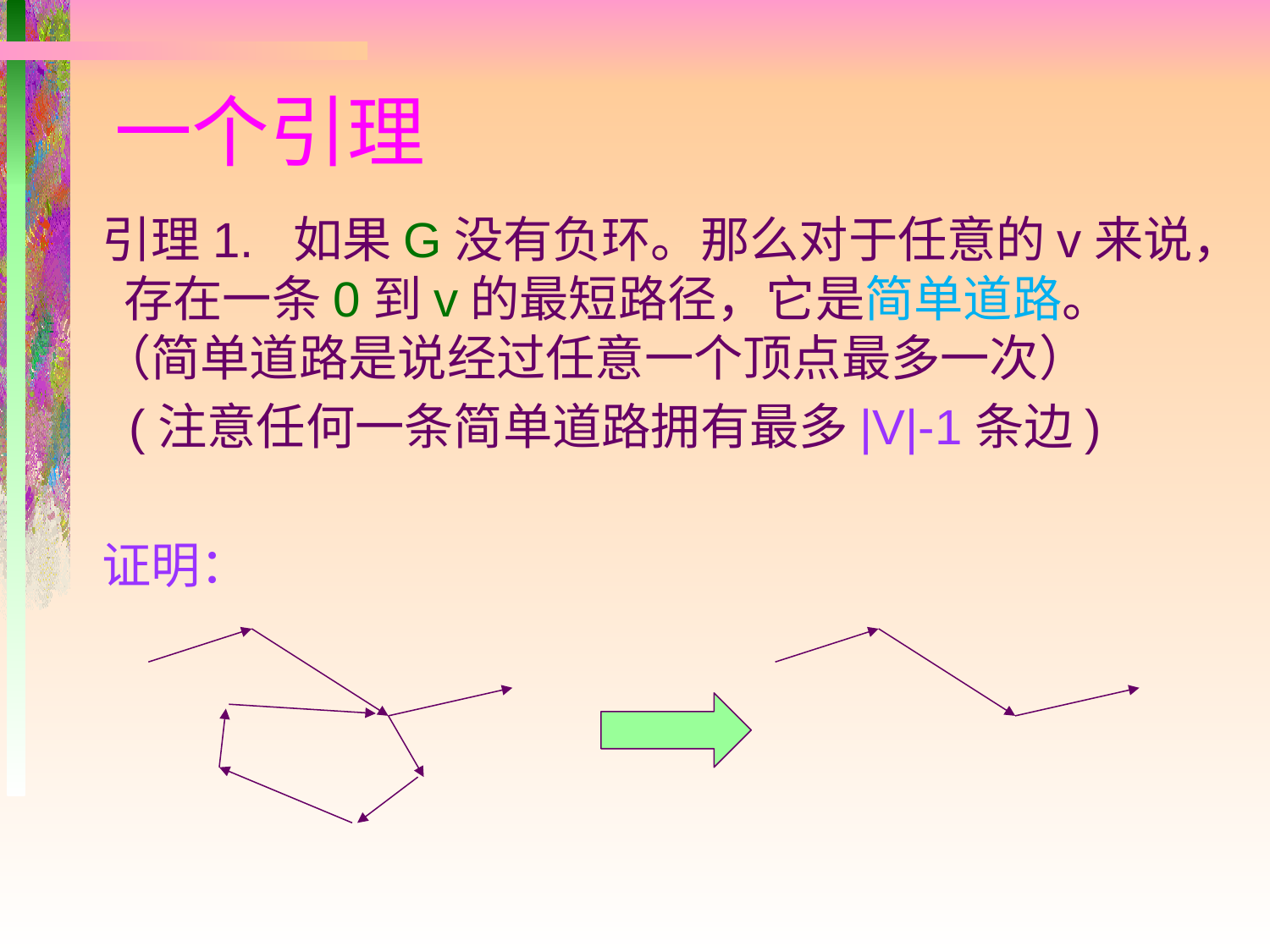

# 一个引理
引理1.  如果G没有负环。那么对于任意的v来说，
  存在一条0到v的最短路径，它是简单道路。
（简单道路是说经过任意一个顶点最多一次）
  (注意任何一条简单道路拥有最多|V|-1条边)

证明：